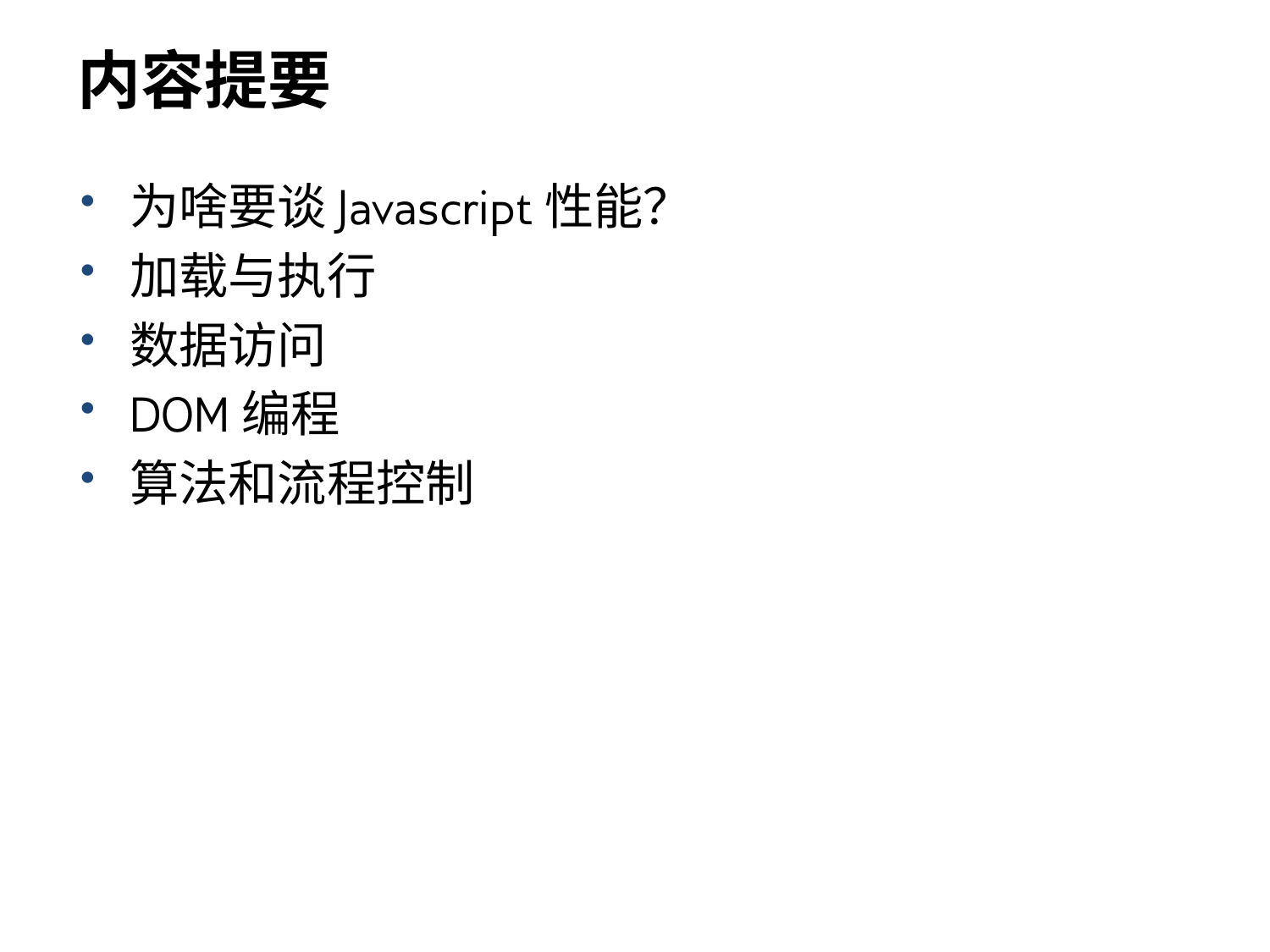

# 内容提要
为啥要谈Javascript性能？
加载与执行
数据访问
DOM编程
算法和流程控制
2